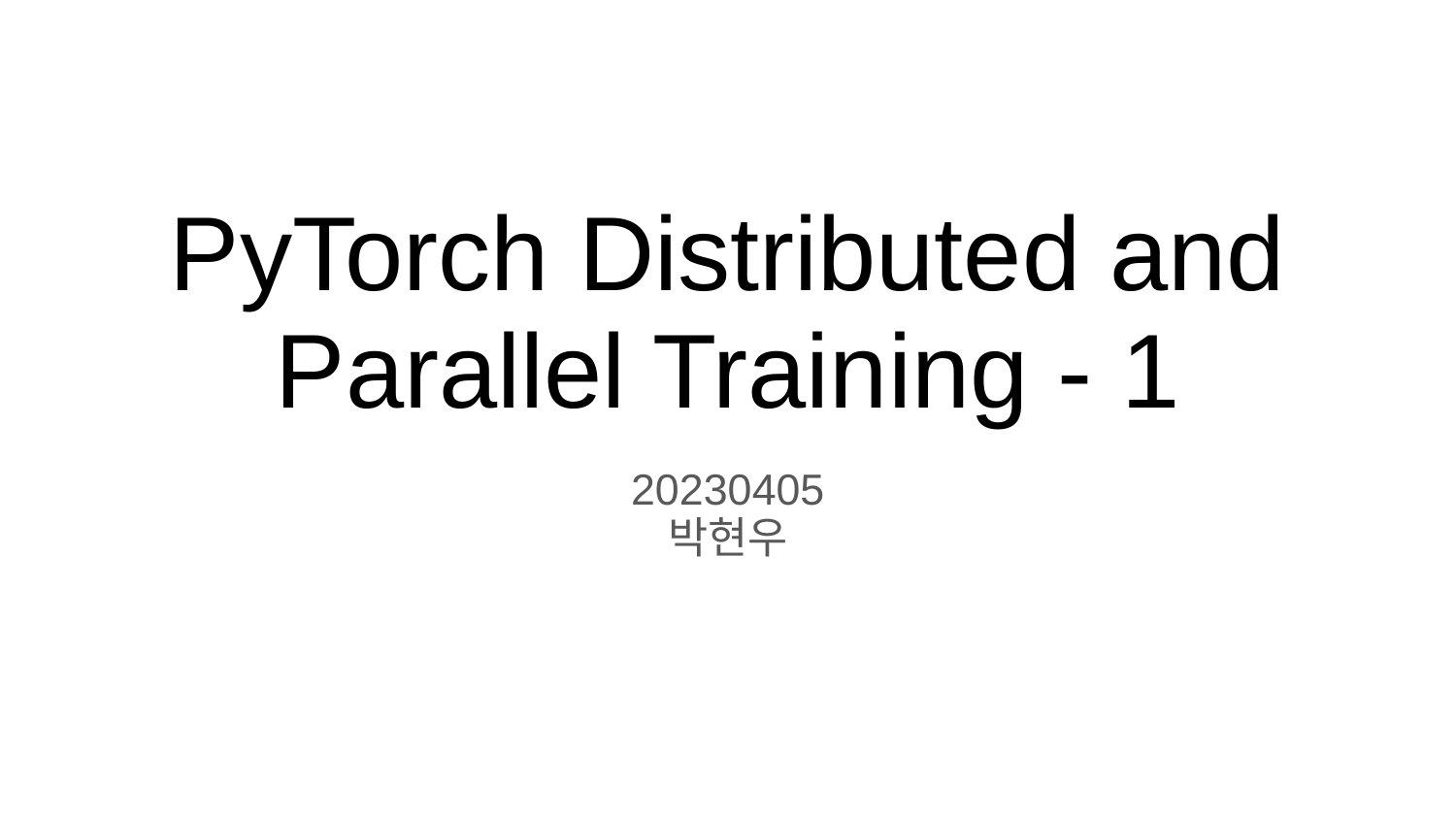

# PyTorch Distributed and Parallel Training - 1
20230405
박현우